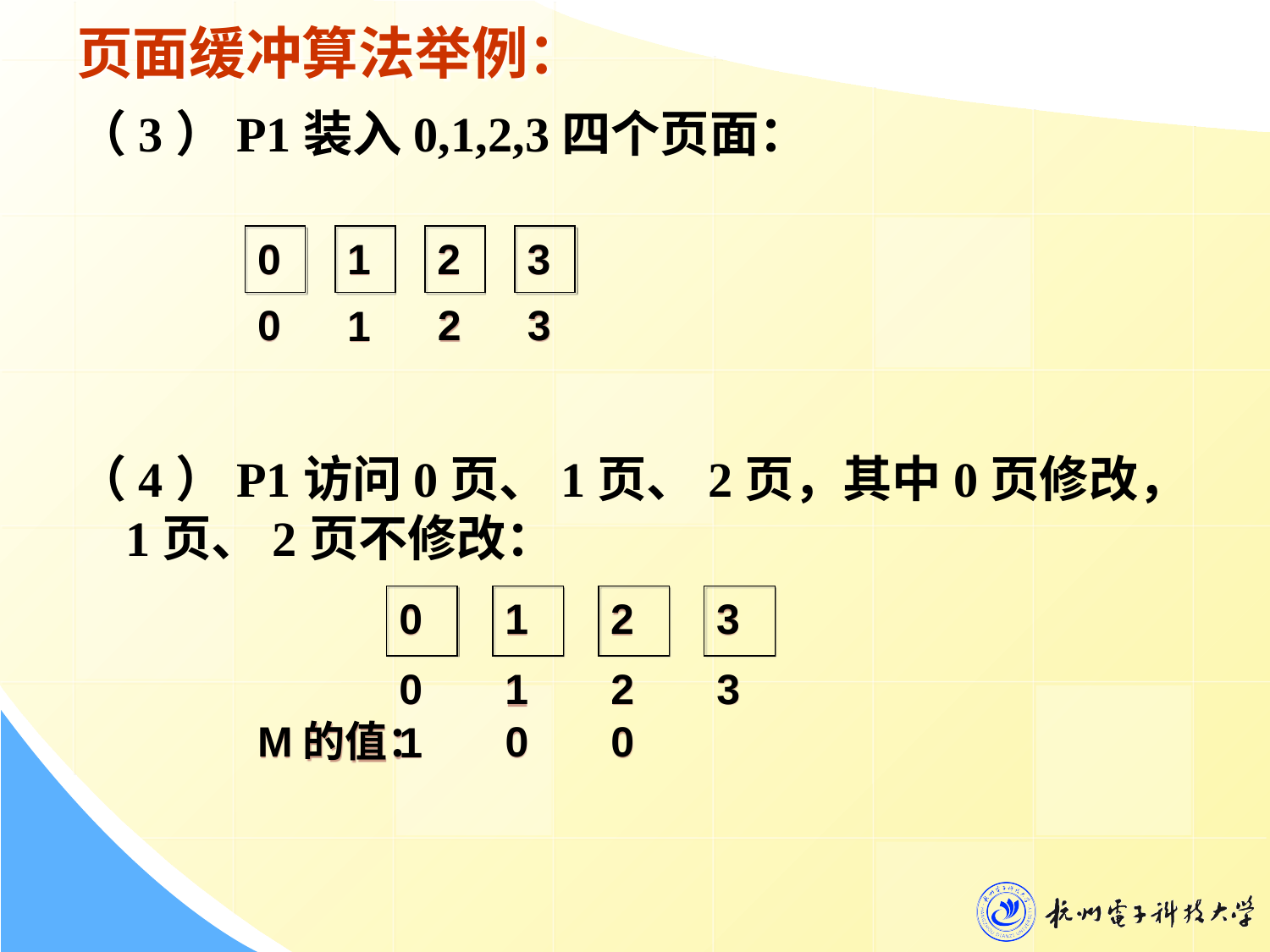

# 页面缓冲算法举例：
（3）P1装入0,1,2,3四个页面：

（4）P1访问0页、1页、2页，其中0页修改，1页、2页不修改：
0

1

2

3

0
2
3
1
0

1

2

3

0
2
3
1
M的值：
0
0
1